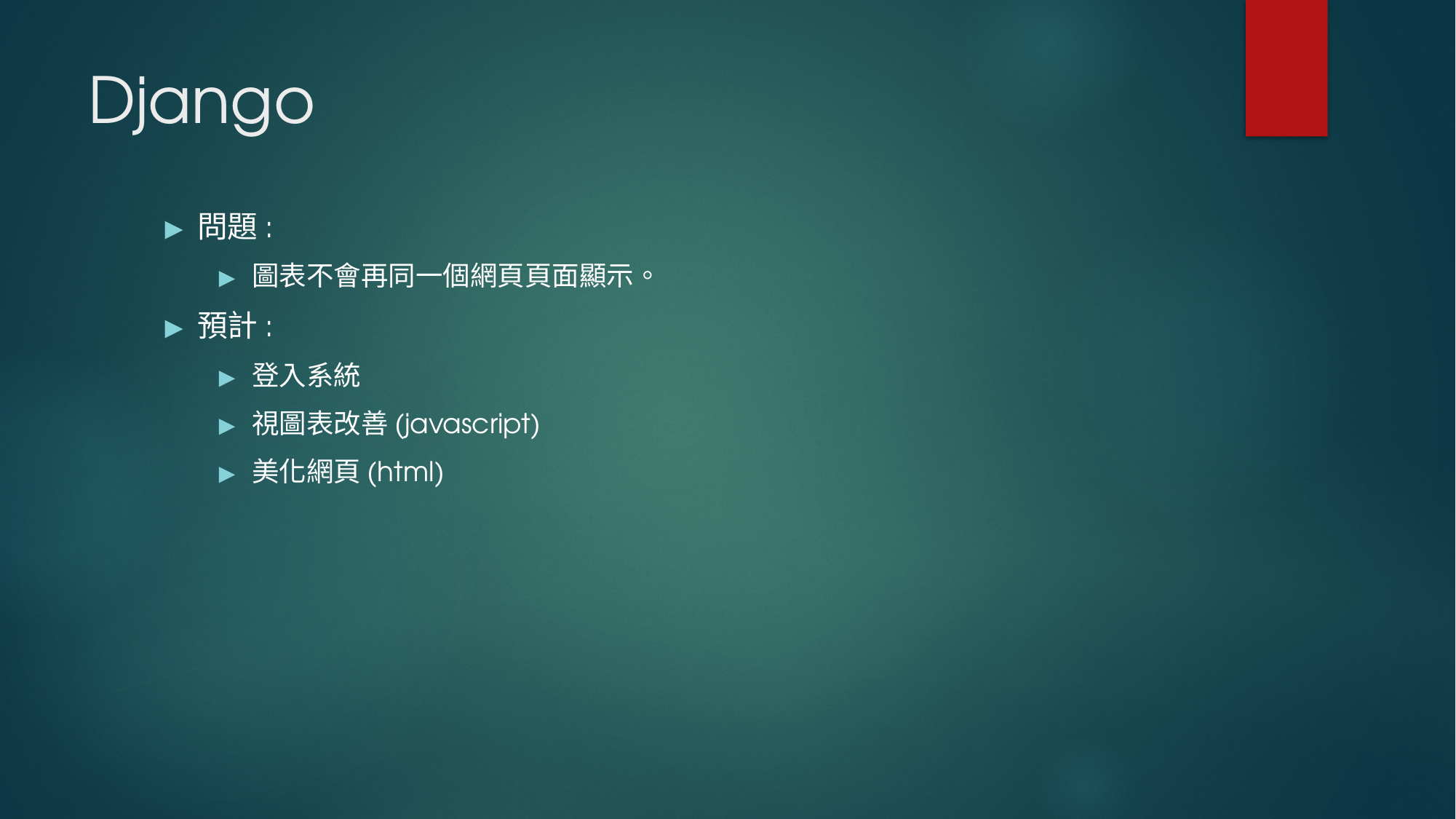

# Django
問題:
圖表不會再同一個網頁頁面顯示。
預計:
登入系統
視圖表改善(javascript)
美化網頁(html)